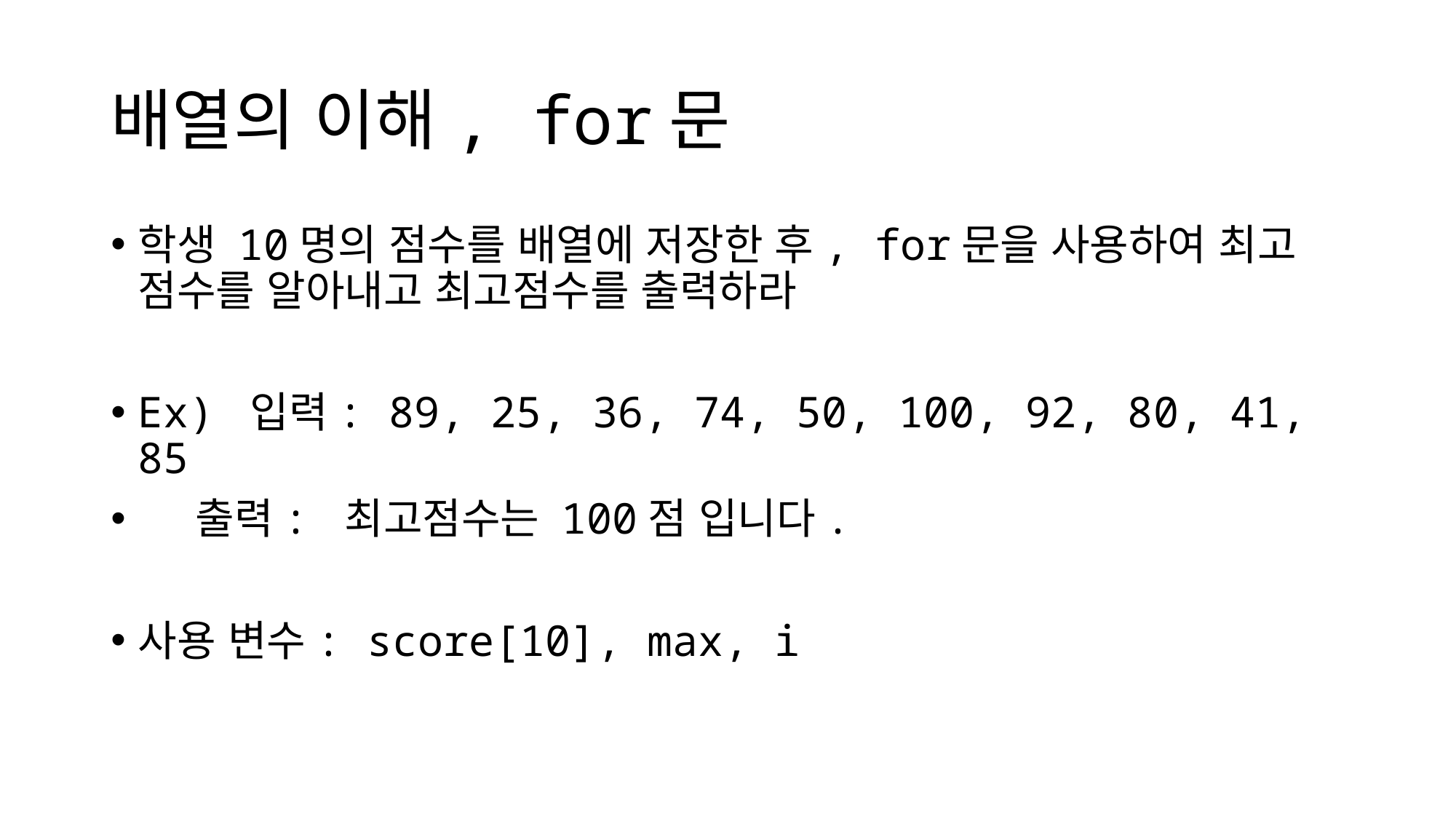

# 배열의 이해, for문
학생 10명의 점수를 배열에 저장한 후, for문을 사용하여 최고 점수를 알아내고 최고점수를 출력하라

Ex) 입력: 89, 25, 36, 74, 50, 100, 92, 80, 41, 85
    출력: 최고점수는 100점 입니다.

사용 변수: score[10], max, i